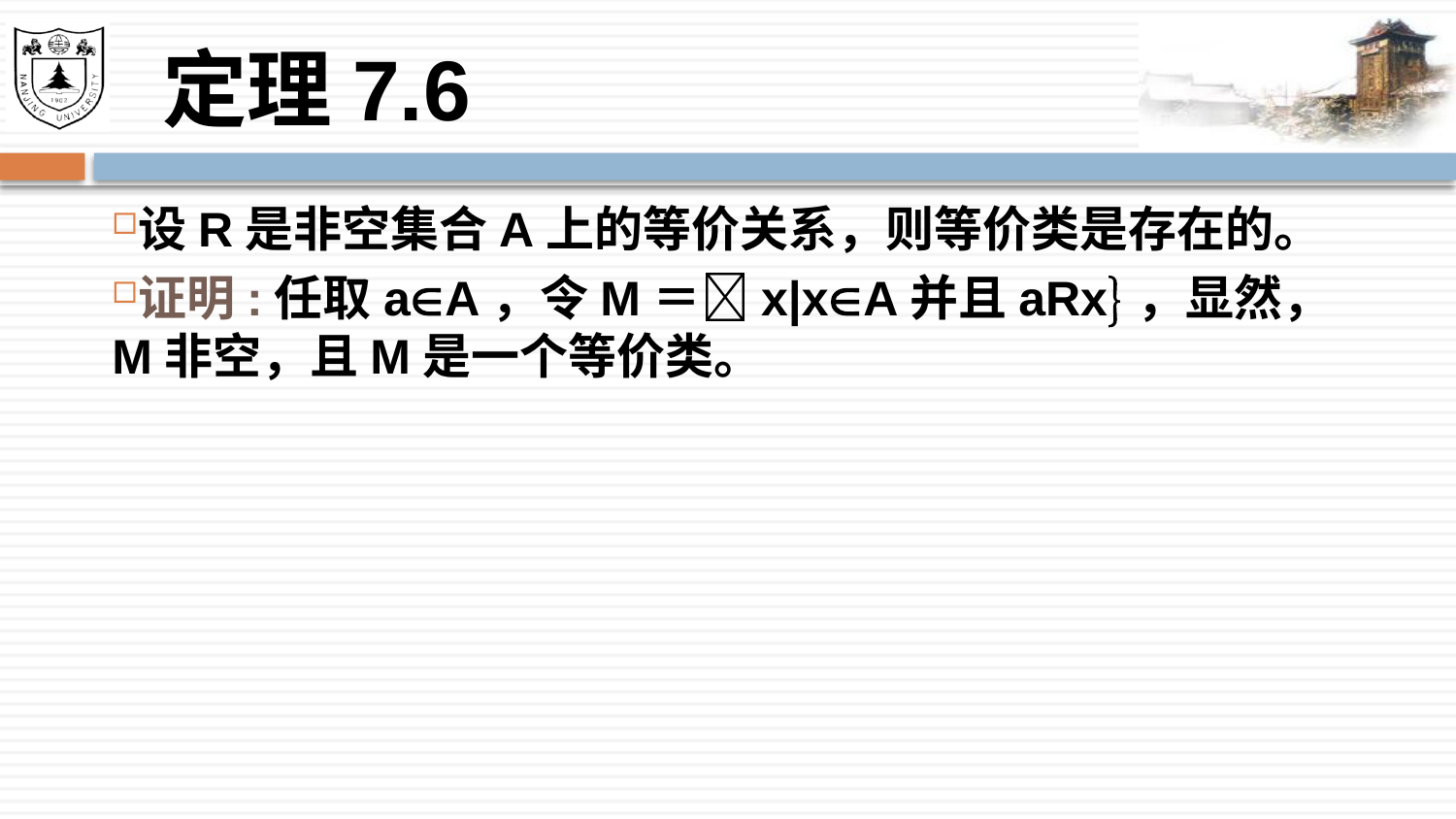

# 定理7.6
设R是非空集合A上的等价关系，则等价类是存在的。
证明:任取a∈A，令M＝{x|x∈A并且aRx}，显然，M非空，且M是一个等价类。